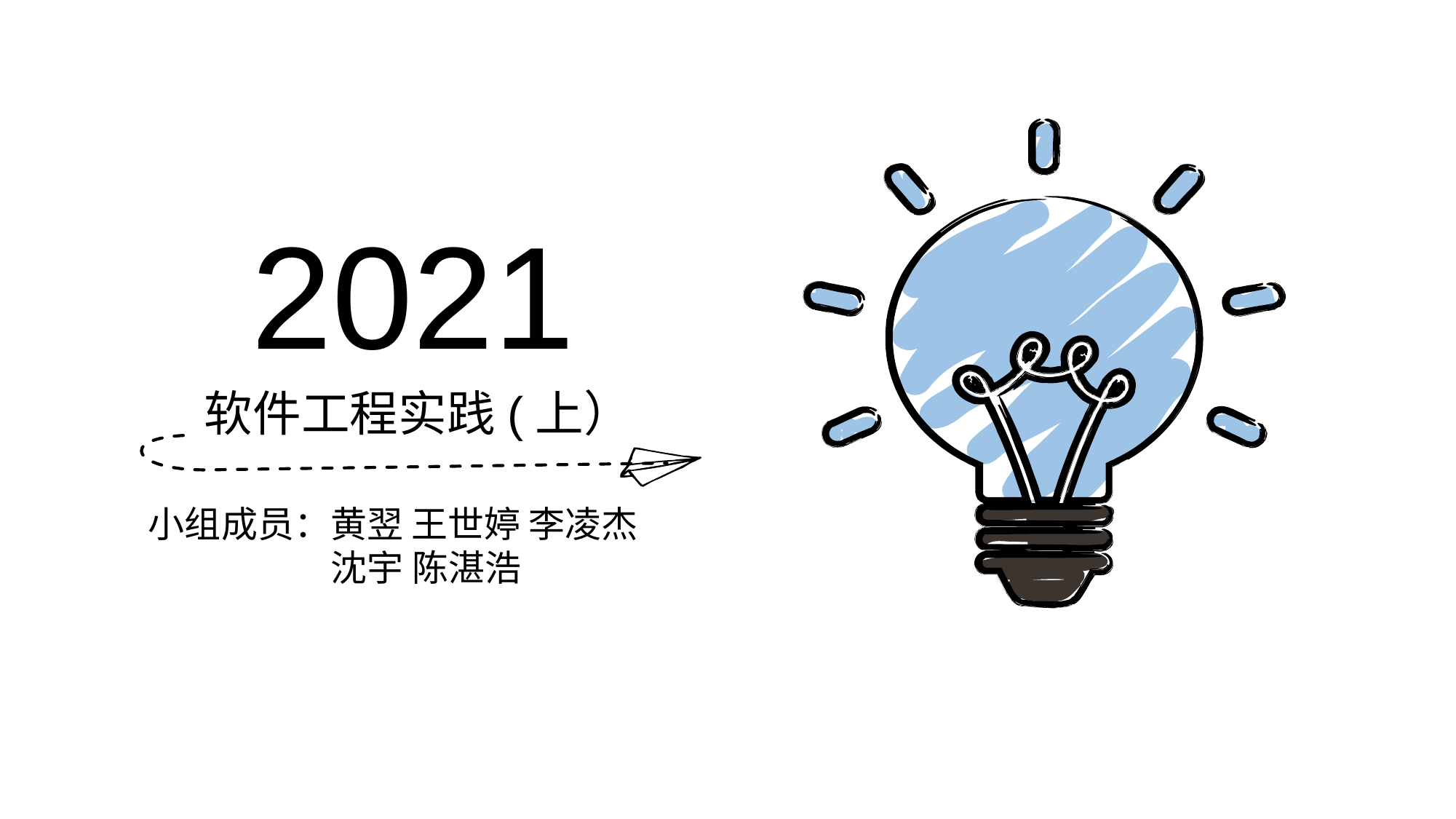

2021
软件工程实践(上）

小组成员：黄翌 王世婷 李凌杰 	         沈宇 陈湛浩